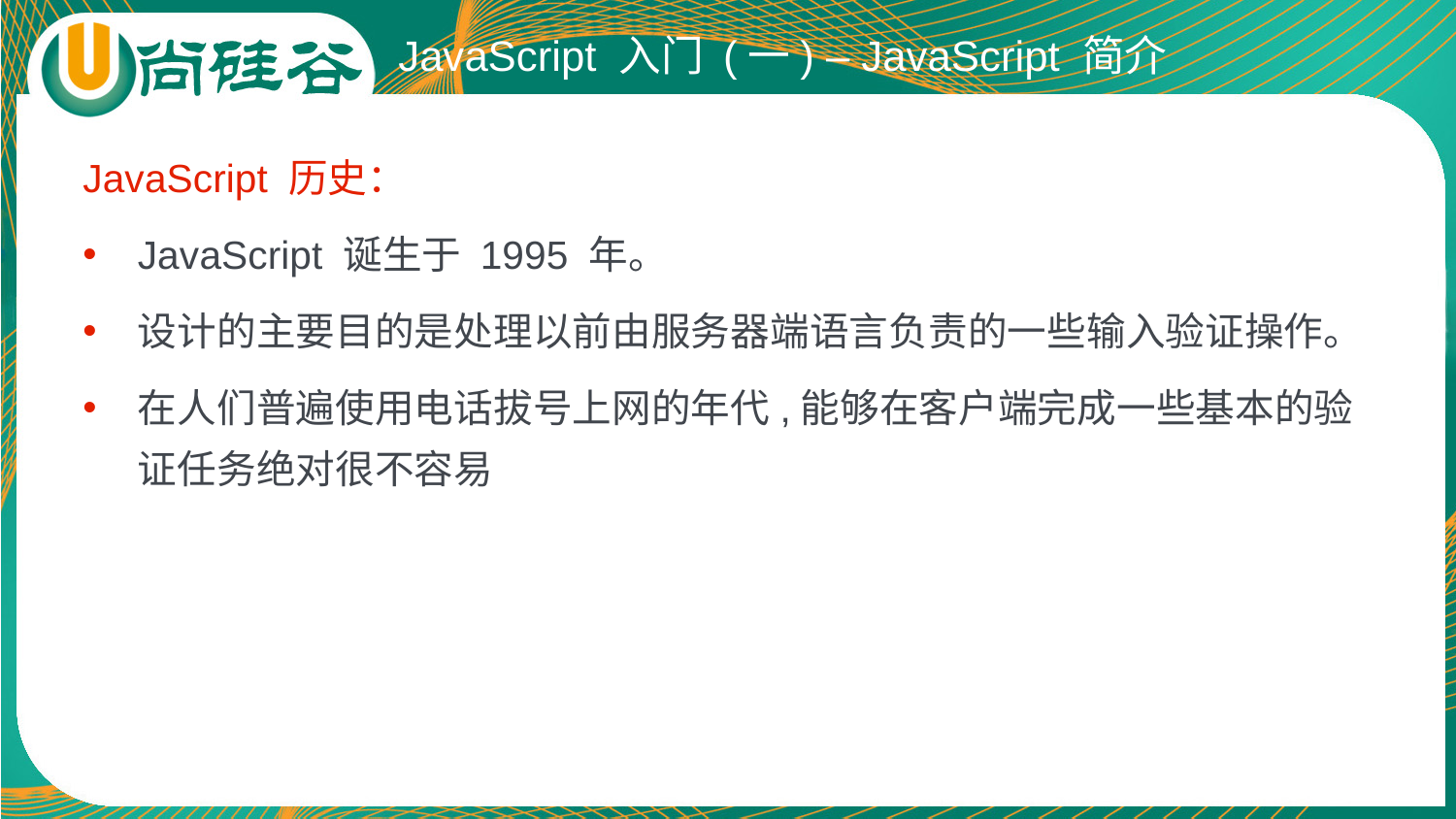

# JavaScript 入门 (一) – JavaScript 简介
JavaScript 历史：
JavaScript 诞生于 1995 年。
设计的主要目的是处理以前由服务器端语言负责的一些输入验证操作。
在人们普遍使用电话拔号上网的年代,能够在客户端完成一些基本的验证任务绝对很不容易